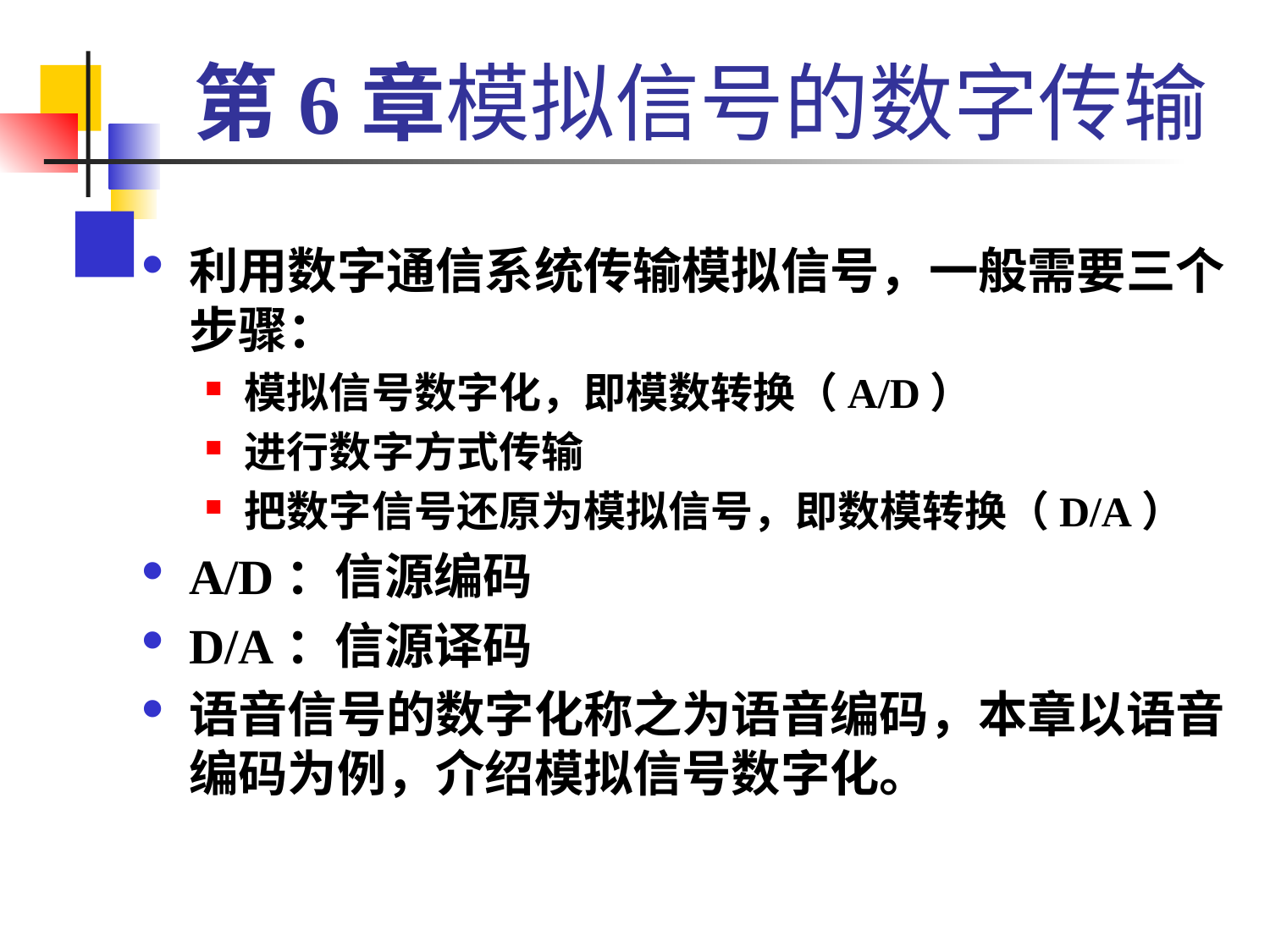

# 第6章模拟信号的数字传输

利用数字通信系统传输模拟信号，一般需要三个步骤：
模拟信号数字化，即模数转换（A/D）
进行数字方式传输
把数字信号还原为模拟信号，即数模转换（D/A）
A/D：信源编码
D/A：信源译码
语音信号的数字化称之为语音编码，本章以语音编码为例，介绍模拟信号数字化。